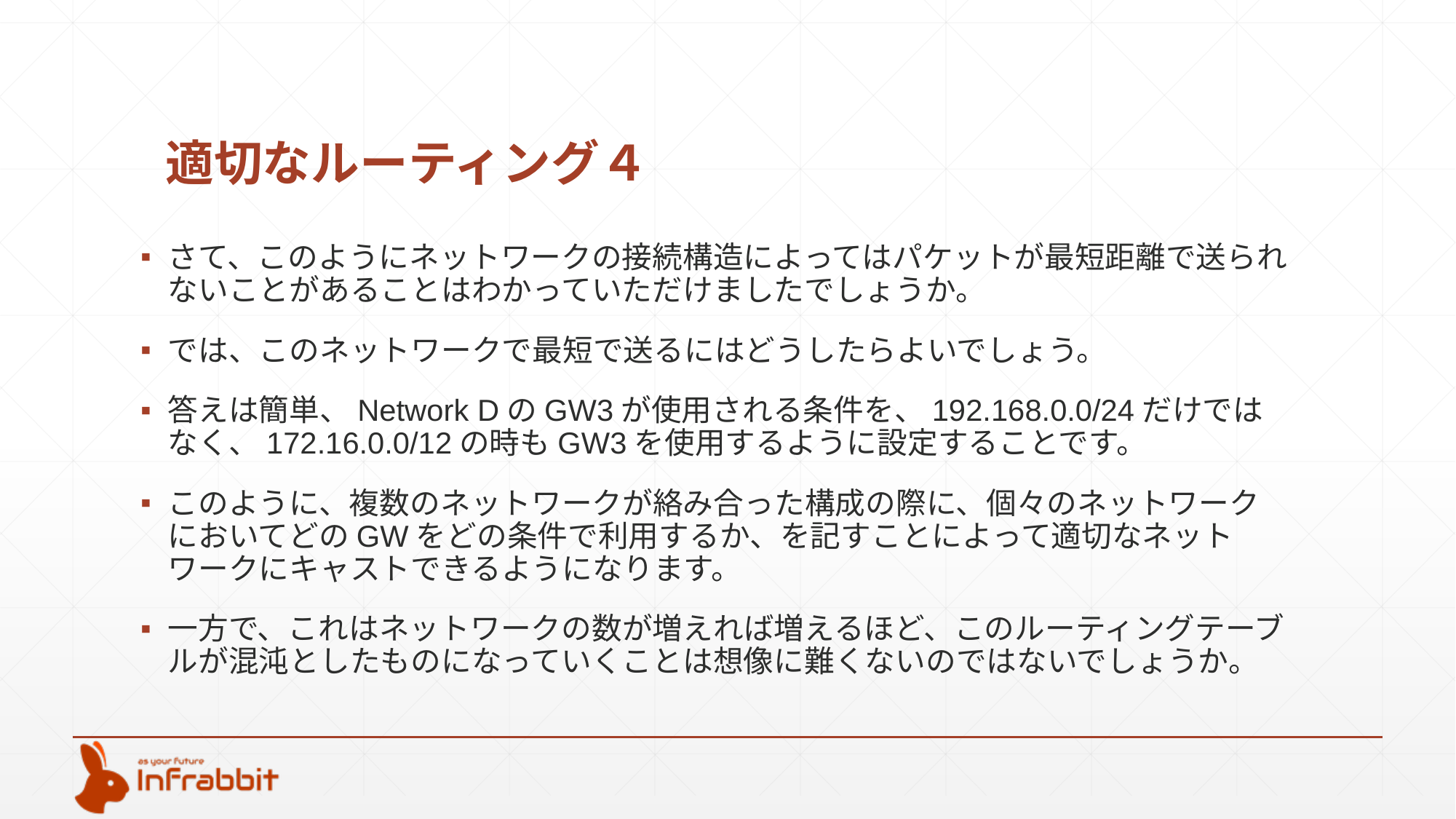

# 適切なルーティング４
さて、このようにネットワークの接続構造によってはパケットが最短距離で送られないことがあることはわかっていただけましたでしょうか。
では、このネットワークで最短で送るにはどうしたらよいでしょう。
答えは簡単、Network DのGW3が使用される条件を、192.168.0.0/24だけではなく、172.16.0.0/12の時もGW3を使用するように設定することです。
このように、複数のネットワークが絡み合った構成の際に、個々のネットワークにおいてどのGWをどの条件で利用するか、を記すことによって適切なネットワークにキャストできるようになります。
一方で、これはネットワークの数が増えれば増えるほど、このルーティングテーブルが混沌としたものになっていくことは想像に難くないのではないでしょうか。